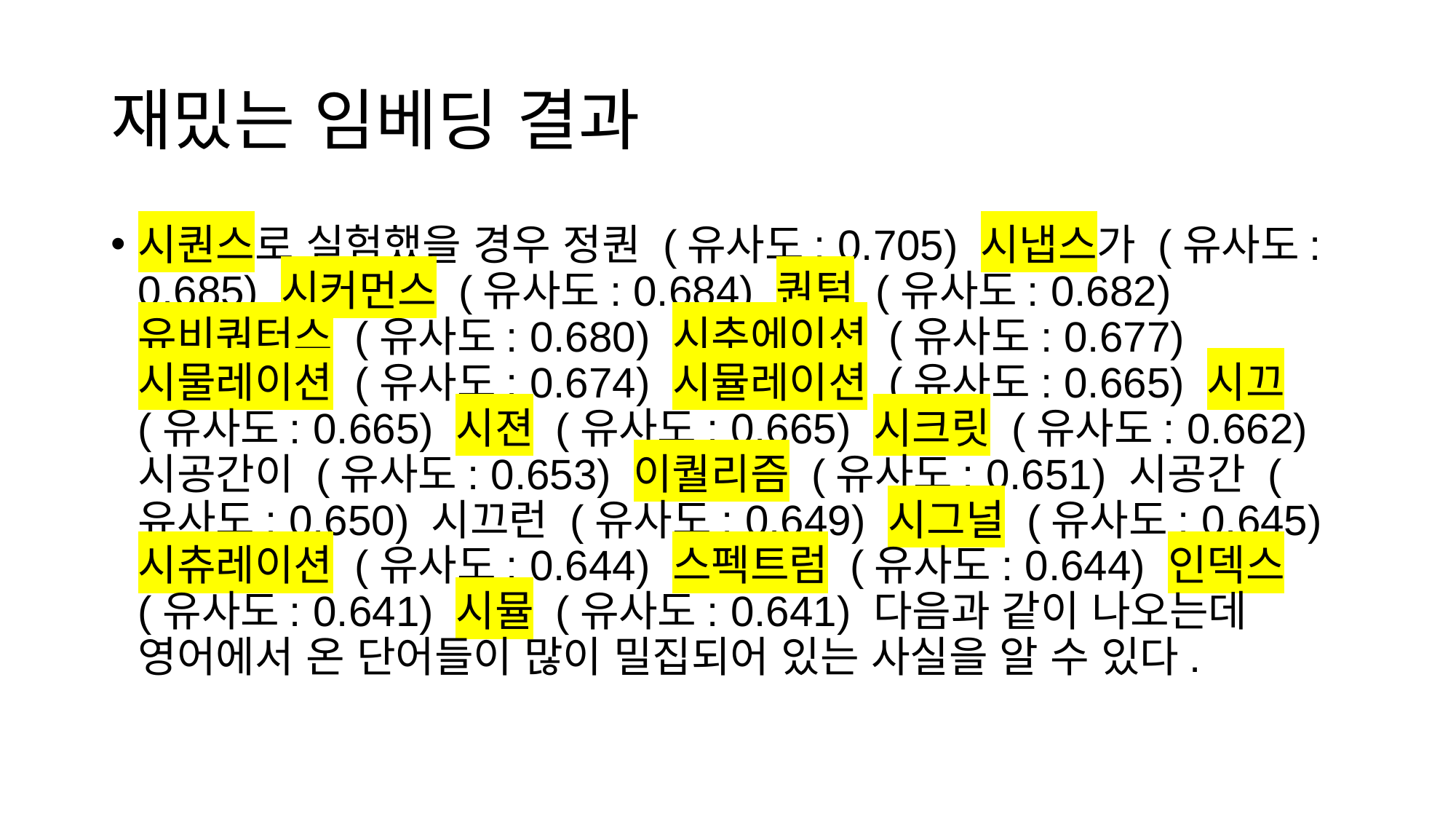

# 재밌는 임베딩 결과
시퀀스로 실험했을 경우 정퀀 (유사도: 0.705) 시냅스가 (유사도: 0.685) 시커먼스 (유사도: 0.684) 퀀텀 (유사도: 0.682) 유비쿼터스 (유사도: 0.680) 시추에이션 (유사도: 0.677) 시물레이션 (유사도: 0.674) 시뮬레이션 (유사도: 0.665) 시끄 (유사도: 0.665) 시젼 (유사도: 0.665) 시크릿 (유사도: 0.662) 시공간이 (유사도: 0.653) 이퀄리즘 (유사도: 0.651) 시공간 (유사도: 0.650) 시끄런 (유사도: 0.649) 시그널 (유사도: 0.645) 시츄레이션 (유사도: 0.644) 스펙트럼 (유사도: 0.644) 인덱스 (유사도: 0.641) 시뮬 (유사도: 0.641) 다음과 같이 나오는데 영어에서 온 단어들이 많이 밀집되어 있는 사실을 알 수 있다.